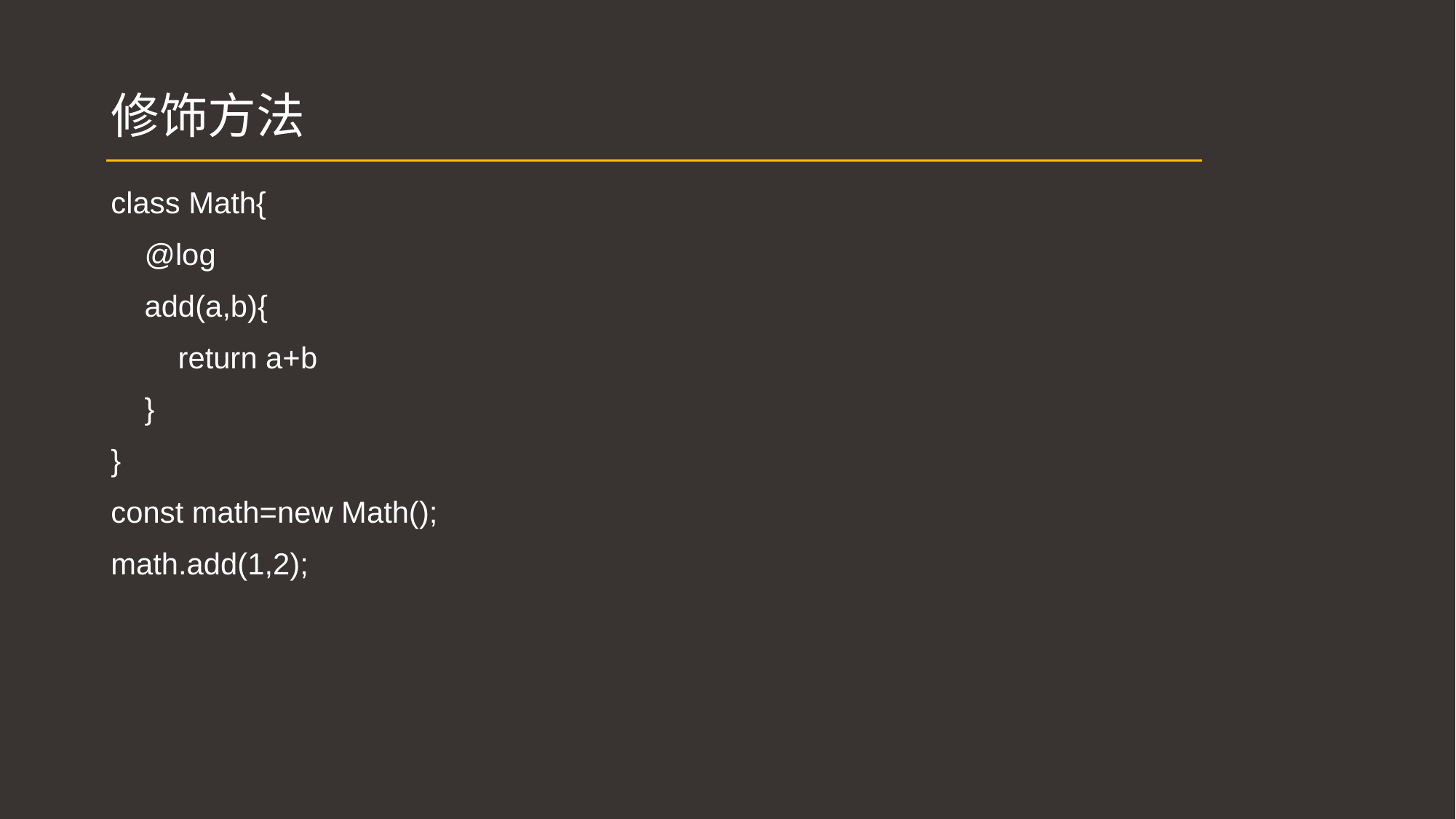

# 修饰方法
class Math{
    @log
    add(a,b){
        return a+b
    }
}
const math=new Math();
math.add(1,2);